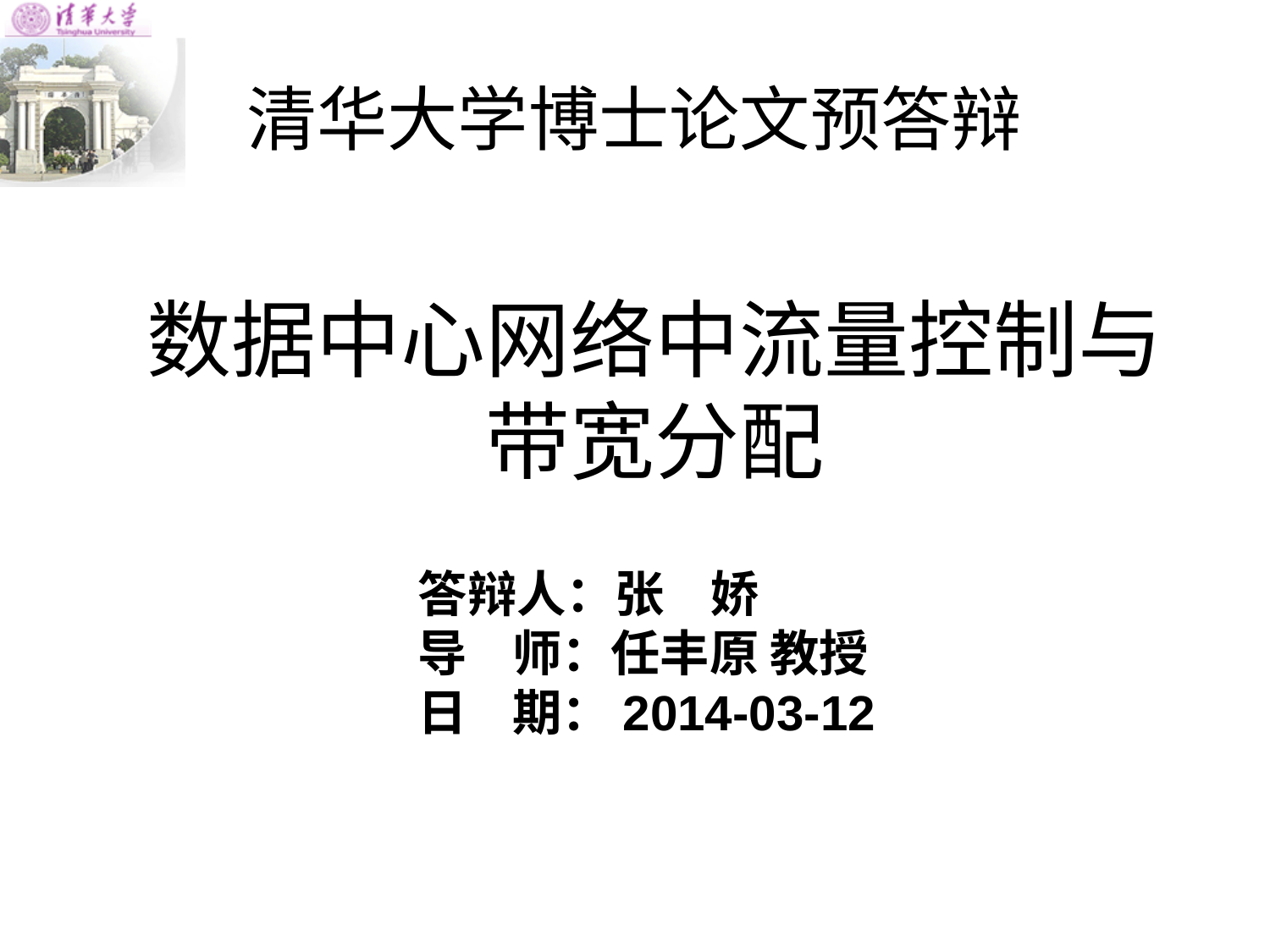

清华大学博士论文预答辩
# 数据中心网络中流量控制与带宽分配
答辩人：张    娇
导    师：任丰原 教授
日    期：2014-03-12